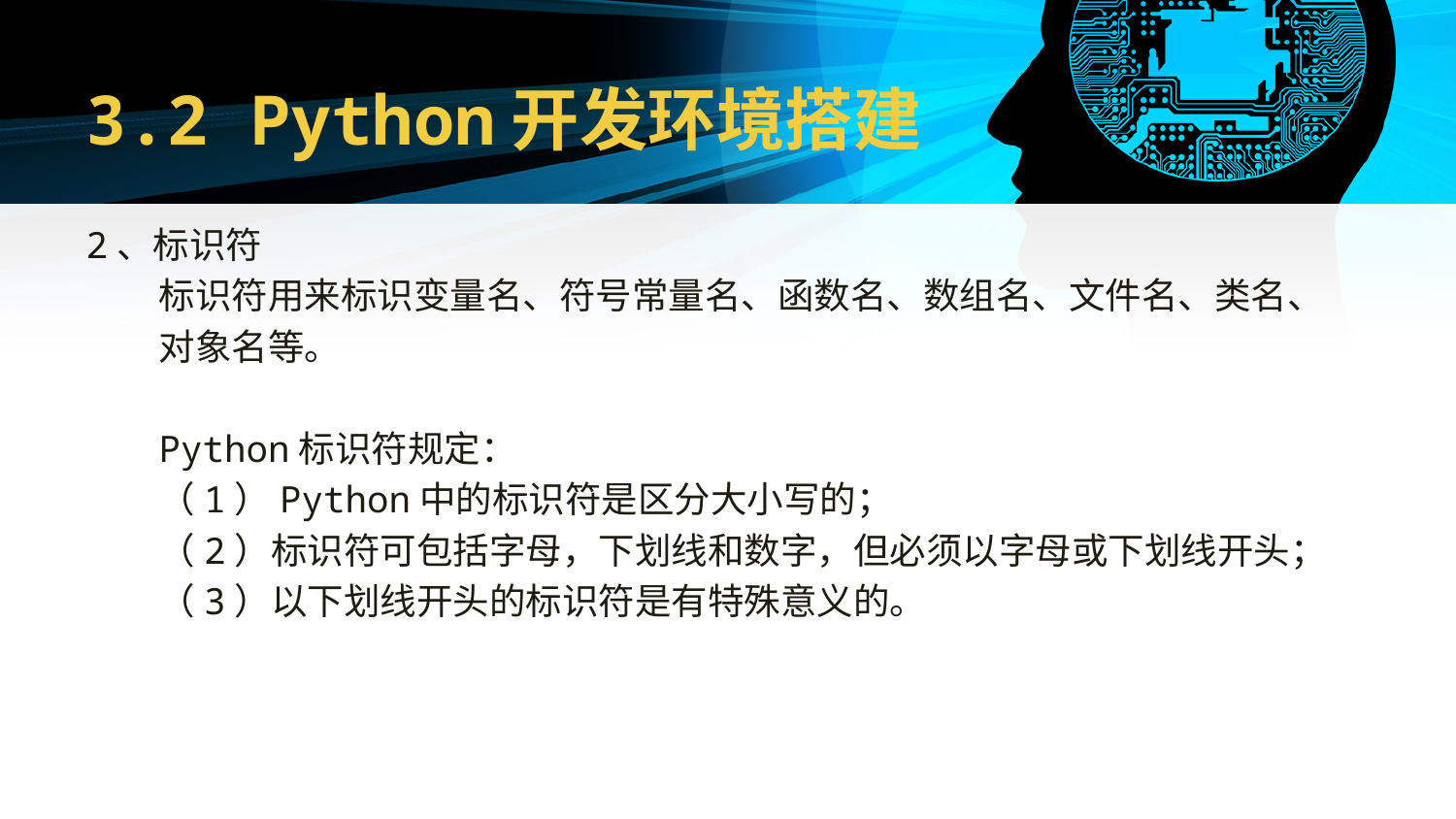

# 3.2 Python开发环境搭建
2、标识符
标识符用来标识变量名、符号常量名、函数名、数组名、文件名、类名、
对象名等。

Python标识符规定：
（1）Python中的标识符是区分大小写的；
（2）标识符可包括字母，下划线和数字，但必须以字母或下划线开头；
（3）以下划线开头的标识符是有特殊意义的。